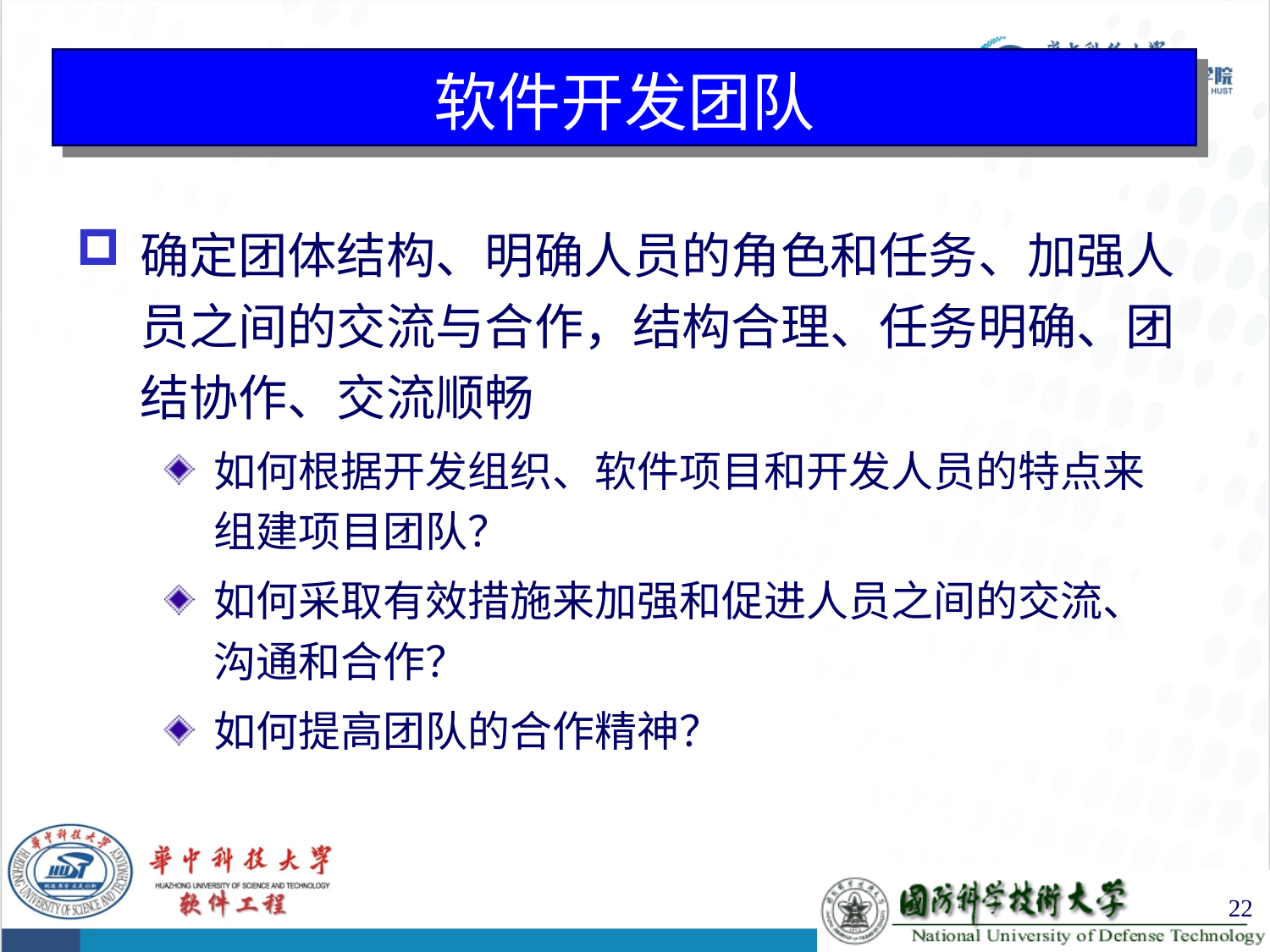

# 软件开发团队
确定团体结构、明确人员的角色和任务、加强人员之间的交流与合作，结构合理、任务明确、团结协作、交流顺畅
如何根据开发组织、软件项目和开发人员的特点来组建项目团队？
如何采取有效措施来加强和促进人员之间的交流、沟通和合作？
如何提高团队的合作精神？

22